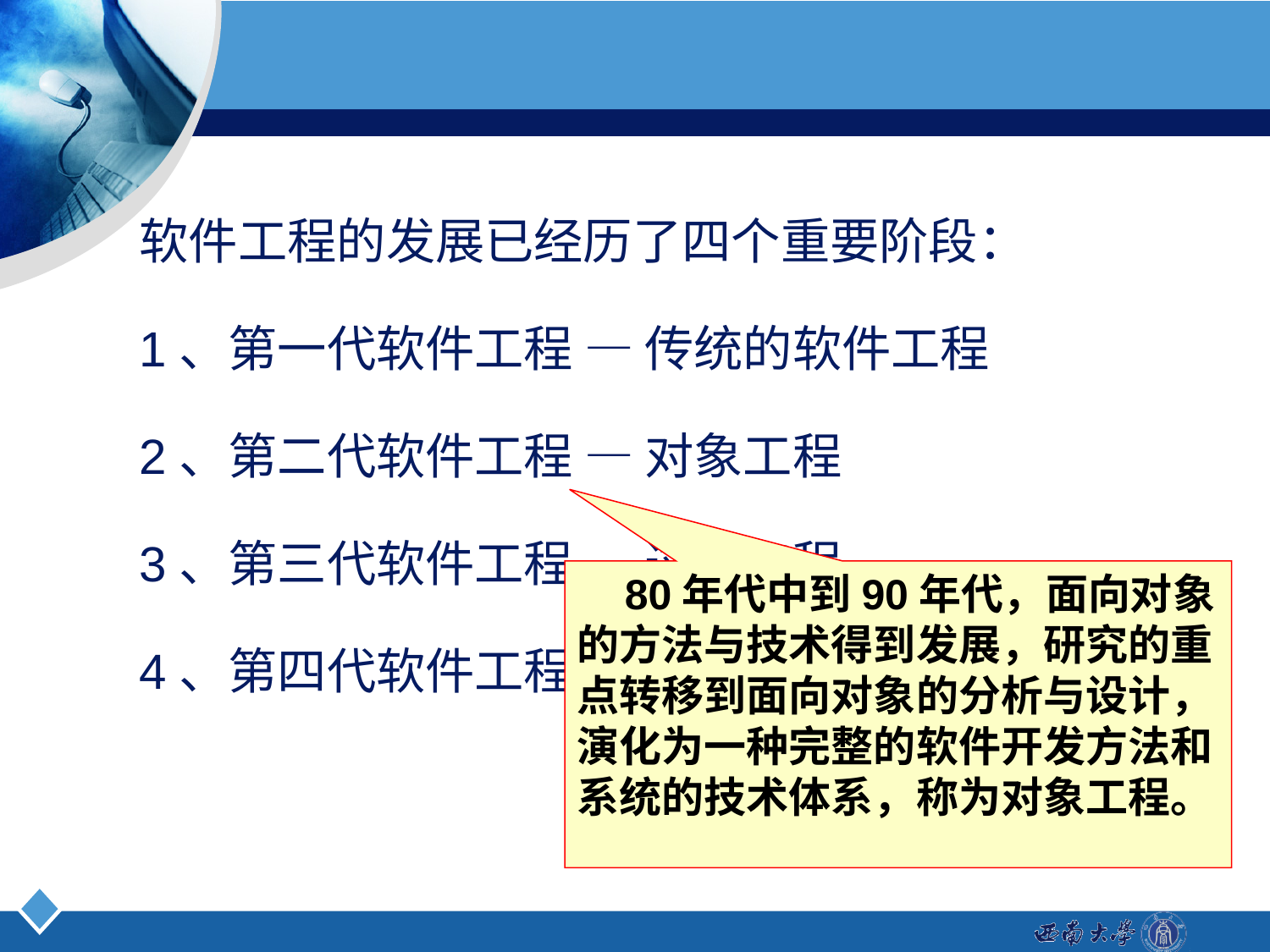

软件工程的发展已经历了四个重要阶段：
1、第一代软件工程 — 传统的软件工程
2、第二代软件工程 — 对象工程
3、第三代软件工程 — 过程工程
4、第四代软件工程 — 构件工程

    80年代中到90年代，面向对象的方法与技术得到发展，研究的重点转移到面向对象的分析与设计，演化为一种完整的软件开发方法和系统的技术体系，称为对象工程。